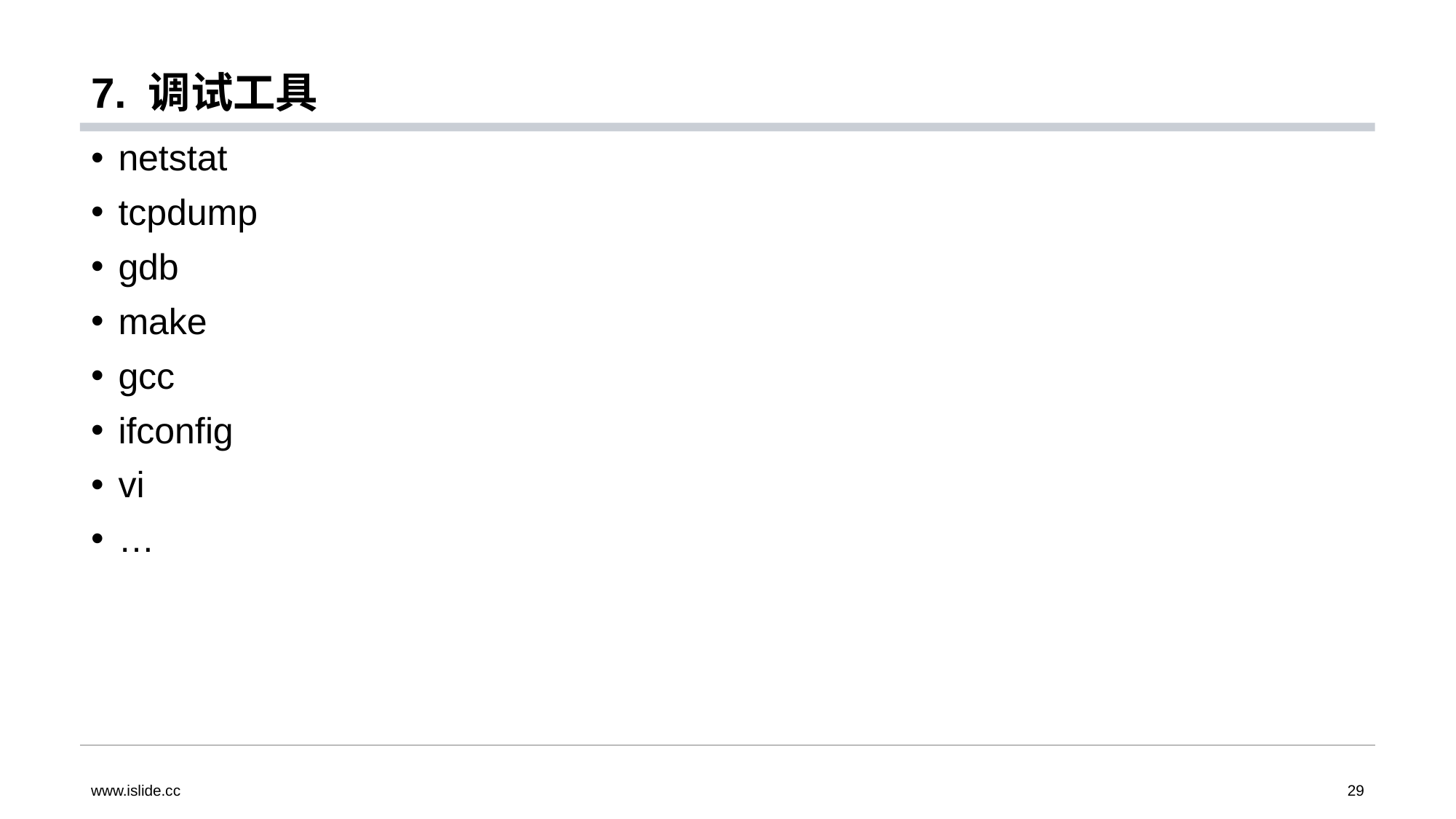

# 7. 调试工具
netstat
tcpdump
gdb
make
gcc
ifconfig
vi
…

www.islide.cc
29